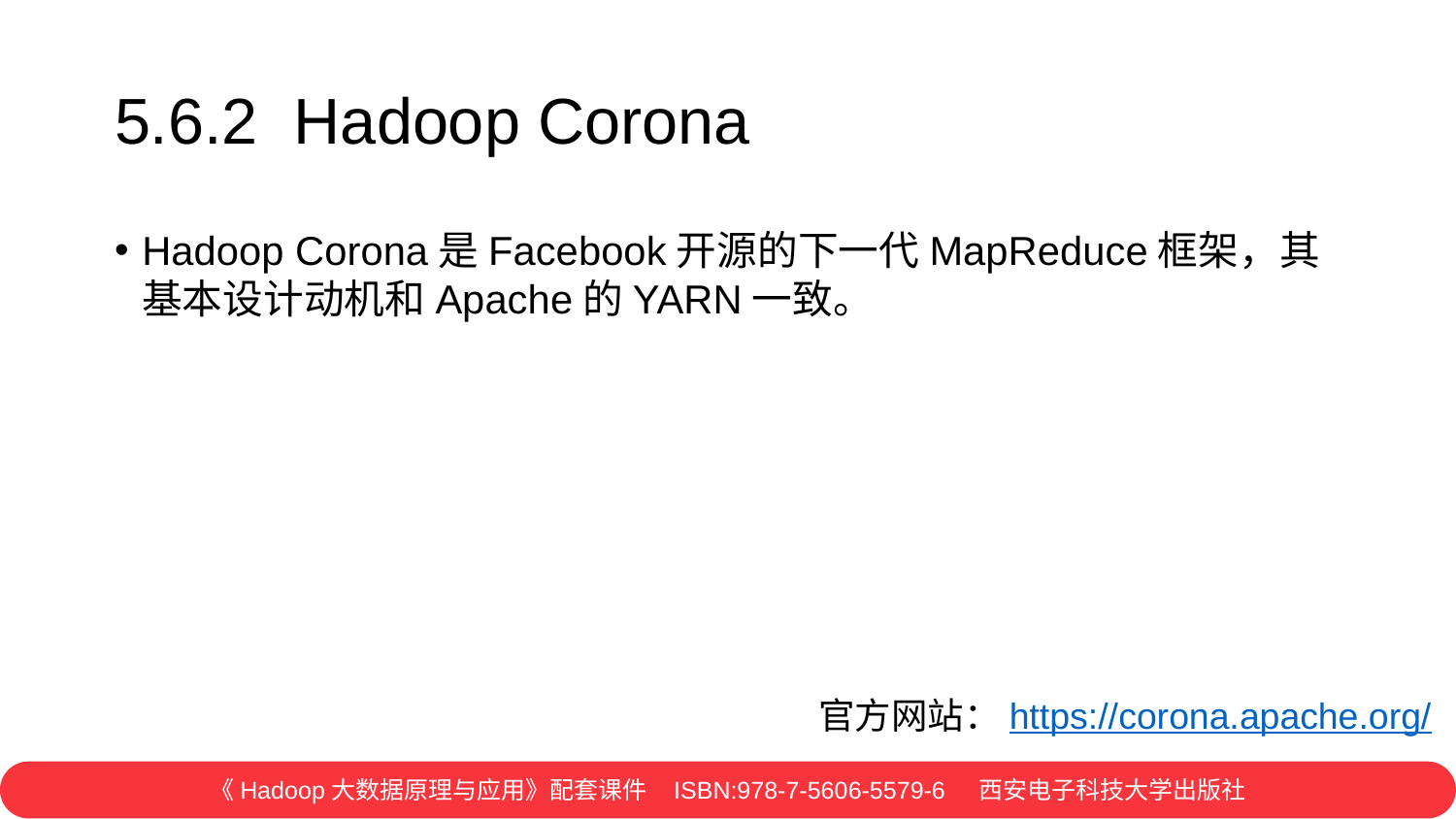

# 5.6.2  Hadoop Corona
Hadoop Corona是Facebook开源的下一代MapReduce框架，其基本设计动机和Apache的YARN一致。
官方网站：https://corona.apache.org/